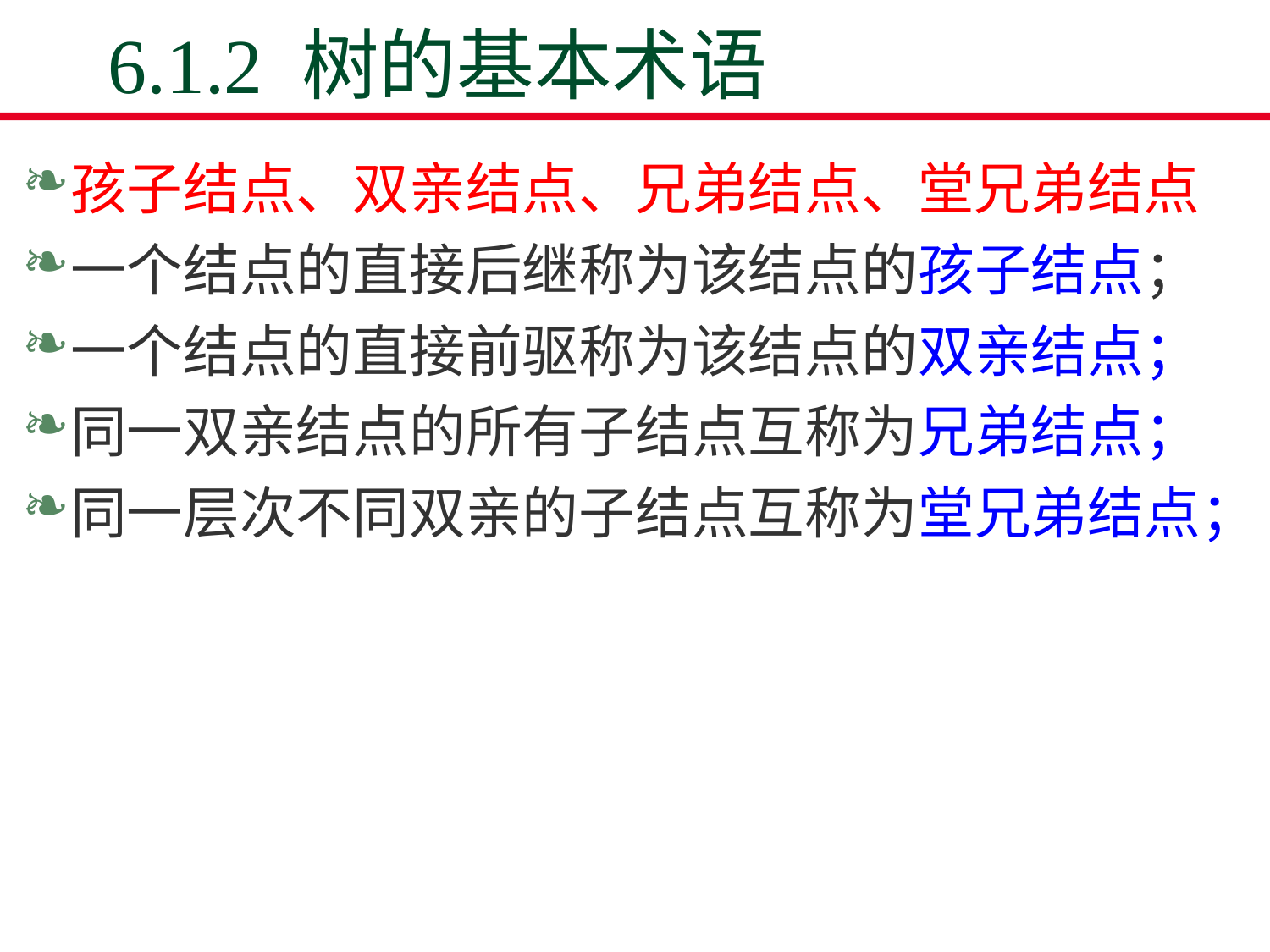

# 6.1.2 树的基本术语
孩子结点、双亲结点、兄弟结点、堂兄弟结点
一个结点的直接后继称为该结点的孩子结点；
一个结点的直接前驱称为该结点的双亲结点；
同一双亲结点的所有子结点互称为兄弟结点；
同一层次不同双亲的子结点互称为堂兄弟结点；